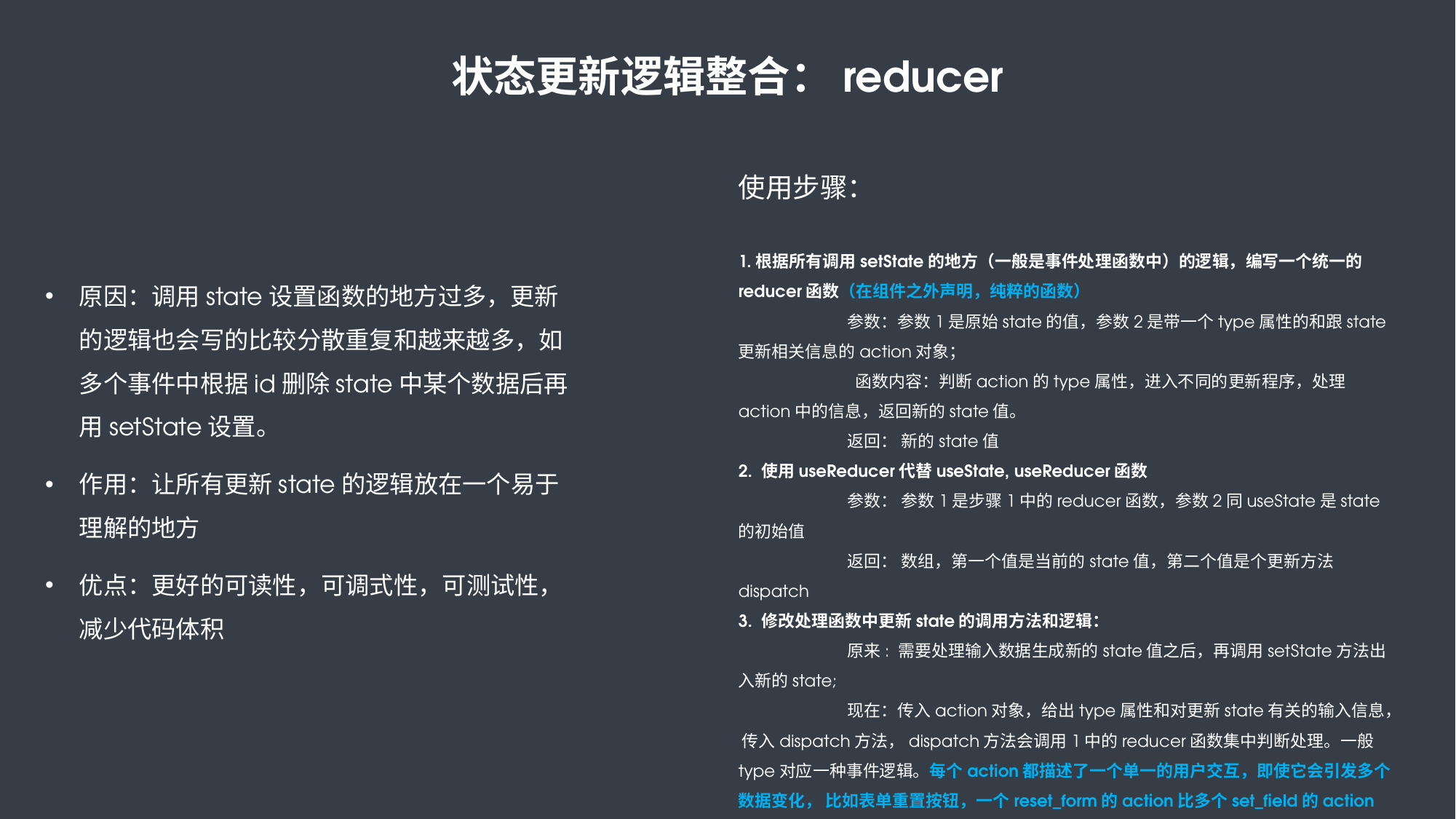

状态更新逻辑整合：reducer
使用步骤：
原因：调用state设置函数的地方过多，更新的逻辑也会写的比较分散重复和越来越多，如多个事件中根据id删除state中某个数据后再用setState设置。
作用：让所有更新state的逻辑放在一个易于理解的地方
优点：更好的可读性，可调式性，可测试性，减少代码体积
1.根据所有调用setState的地方（一般是事件处理函数中）的逻辑，编写一个统一的reducer函数（在组件之外声明，纯粹的函数）
	参数：参数1是原始state的值，参数2是带一个type属性的和跟state更新相关信息的action对象；
	 函数内容：判断action的type属性，进入不同的更新程序，处理action中的信息，返回新的state值。
	返回： 新的state值
2. 使用useReducer代替useState, useReducer函数
	参数： 参数1是步骤1中的reducer函数，参数2同useState是state的初始值
	返回： 数组，第一个值是当前的state值，第二个值是个更新方法dispatch
3. 修改处理函数中更新state的调用方法和逻辑：
	原来: 需要处理输入数据生成新的state值之后，再调用setState方法出入新的state;
	现在：传入action对象，给出type属性和对更新state有关的输入信息， 传入dispatch方法，dispatch方法会调用1中的reducer函数集中判断处理。一般type对应一种事件逻辑。每个action都描述了一个单一的用户交互，即使它会引发多个数据变化， 比如表单重置按钮，一个reset_form的action比多个set_field的action type更合理